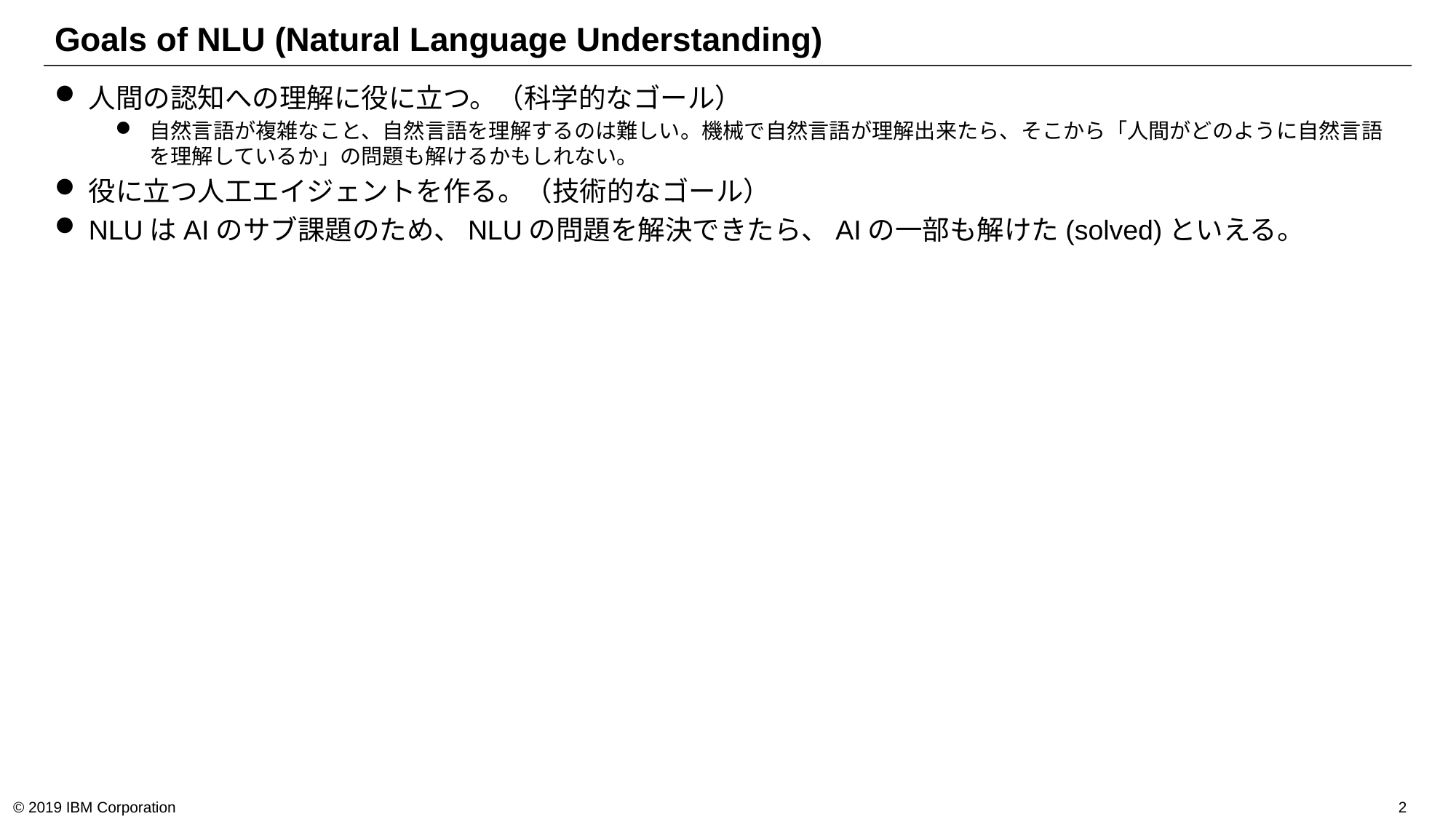

# Goals of NLU (Natural Language Understanding)
人間の認知への理解に役に立つ。（科学的なゴール）
自然言語が複雑なこと、自然言語を理解するのは難しい。機械で自然言語が理解出来たら、そこから「人間がどのように自然言語を理解しているか」の問題も解けるかもしれない。
役に立つ人工エイジェントを作る。（技術的なゴール）
NLUはAIのサブ課題のため、NLUの問題を解決できたら、AIの一部も解けた(solved)といえる。